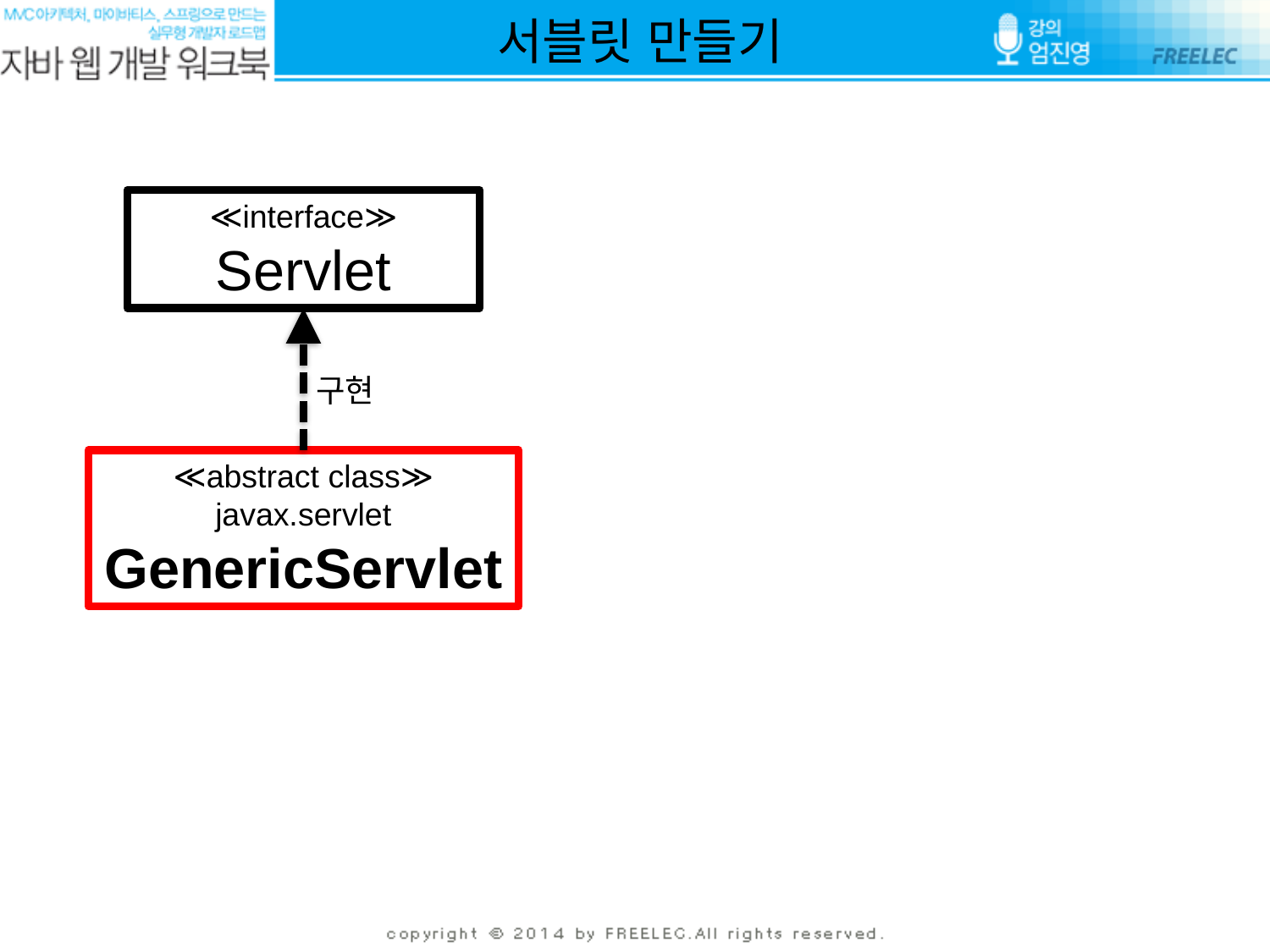

# 서블릿 만들기
≪interface≫
Servlet
구현
≪abstract class≫
javax.servlet
GenericServlet